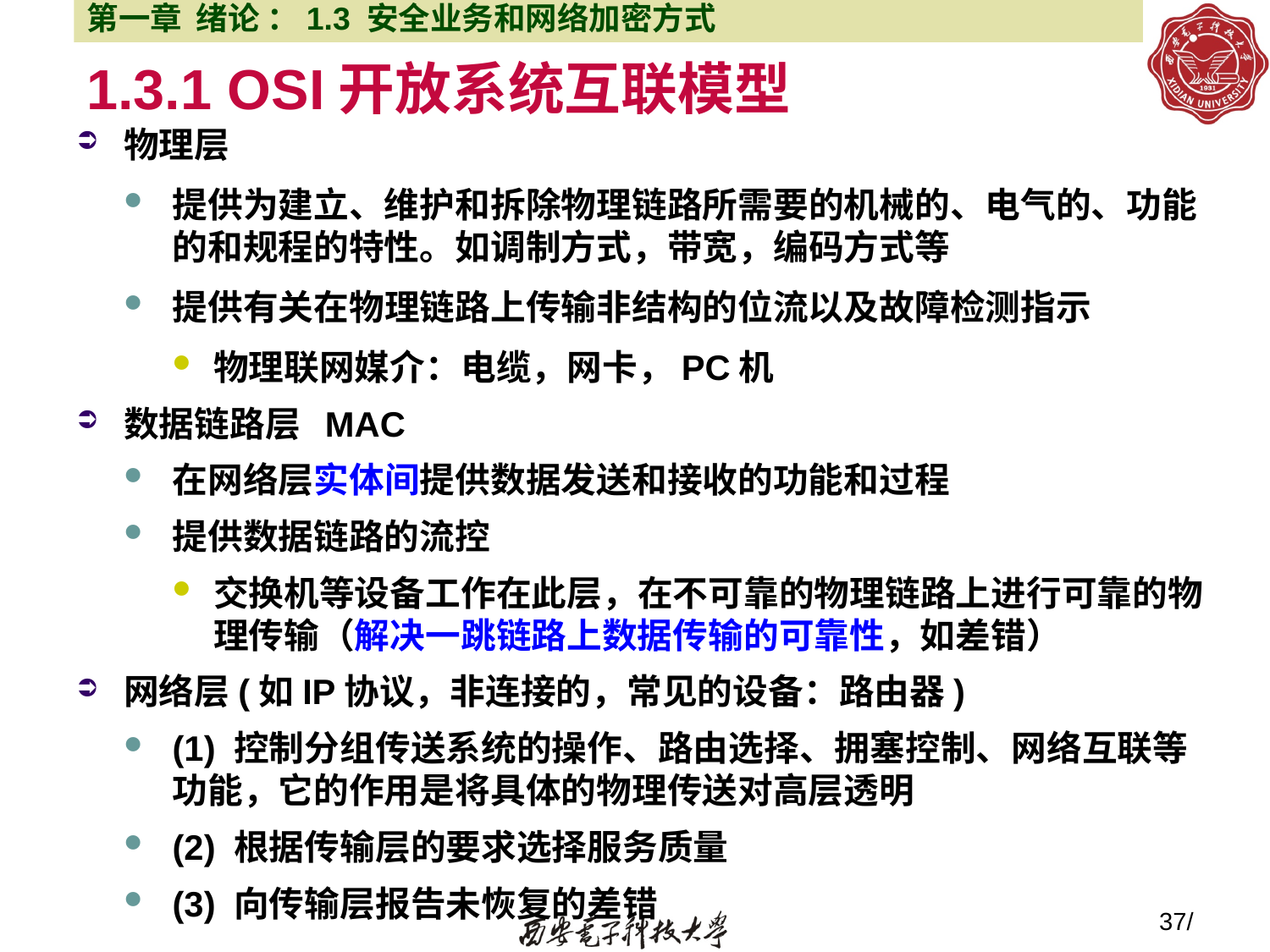

第一章  绪论 ：1.3 安全业务和网络加密方式
# 1.3.1 OSI开放系统互联模型
物理层
提供为建立、维护和拆除物理链路所需要的机械的、电气的、功能的和规程的特性。如调制方式，带宽，编码方式等
提供有关在物理链路上传输非结构的位流以及故障检测指示
物理联网媒介：电缆，网卡，PC机
数据链路层  MAC
在网络层实体间提供数据发送和接收的功能和过程
提供数据链路的流控
交换机等设备工作在此层，在不可靠的物理链路上进行可靠的物理传输（解决一跳链路上数据传输的可靠性，如差错）
网络层(如IP协议，非连接的，常见的设备：路由器)
(1) 控制分组传送系统的操作、路由选择、拥塞控制、网络互联等功能，它的作用是将具体的物理传送对高层透明
(2) 根据传输层的要求选择服务质量
(3) 向传输层报告未恢复的差错
37/